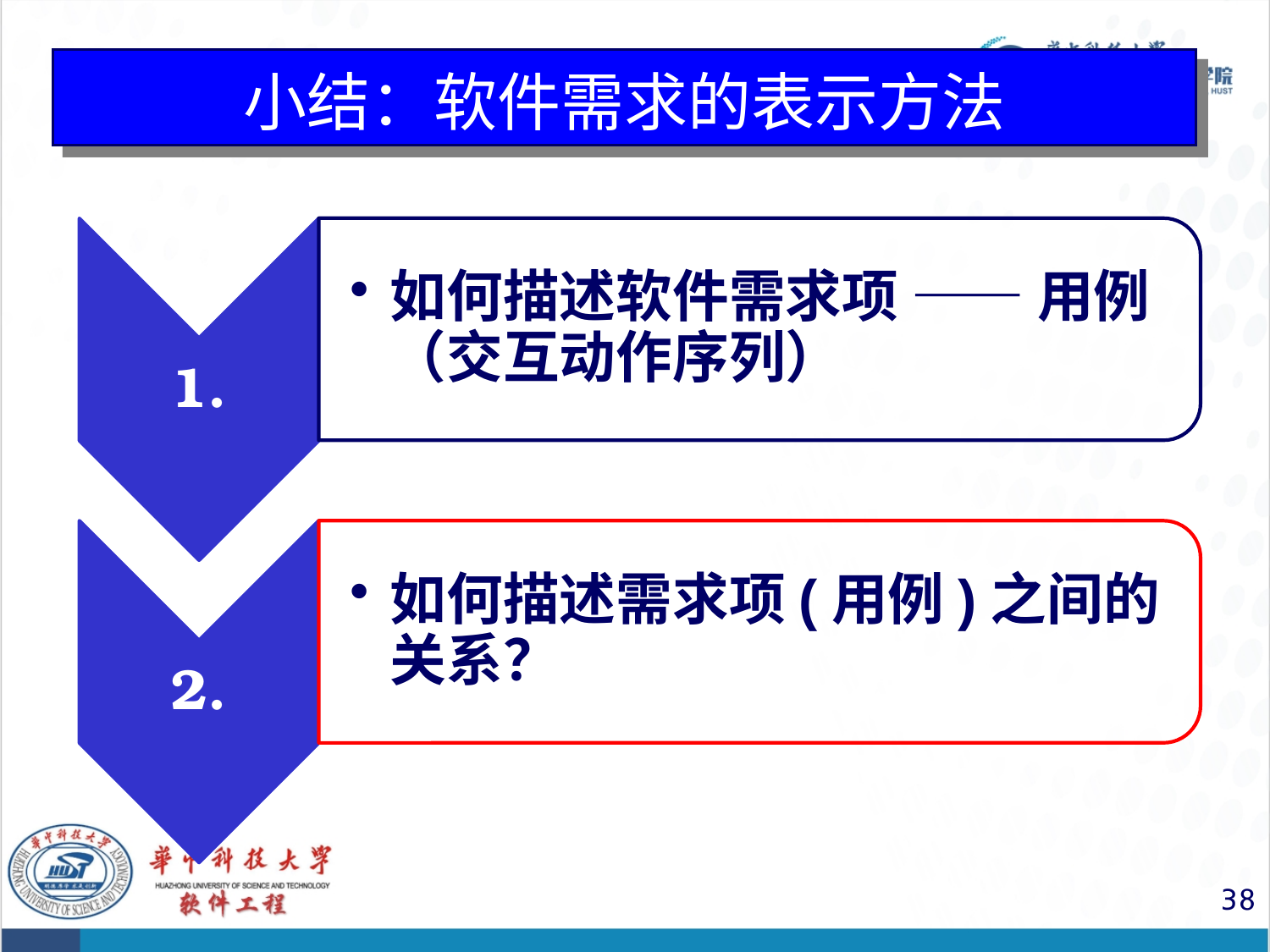

# 小结：软件需求的表示方法
1.
如何描述软件需求项 —— 用例（交互动作序列）
2.
如何描述需求项(用例)之间的关系？
38